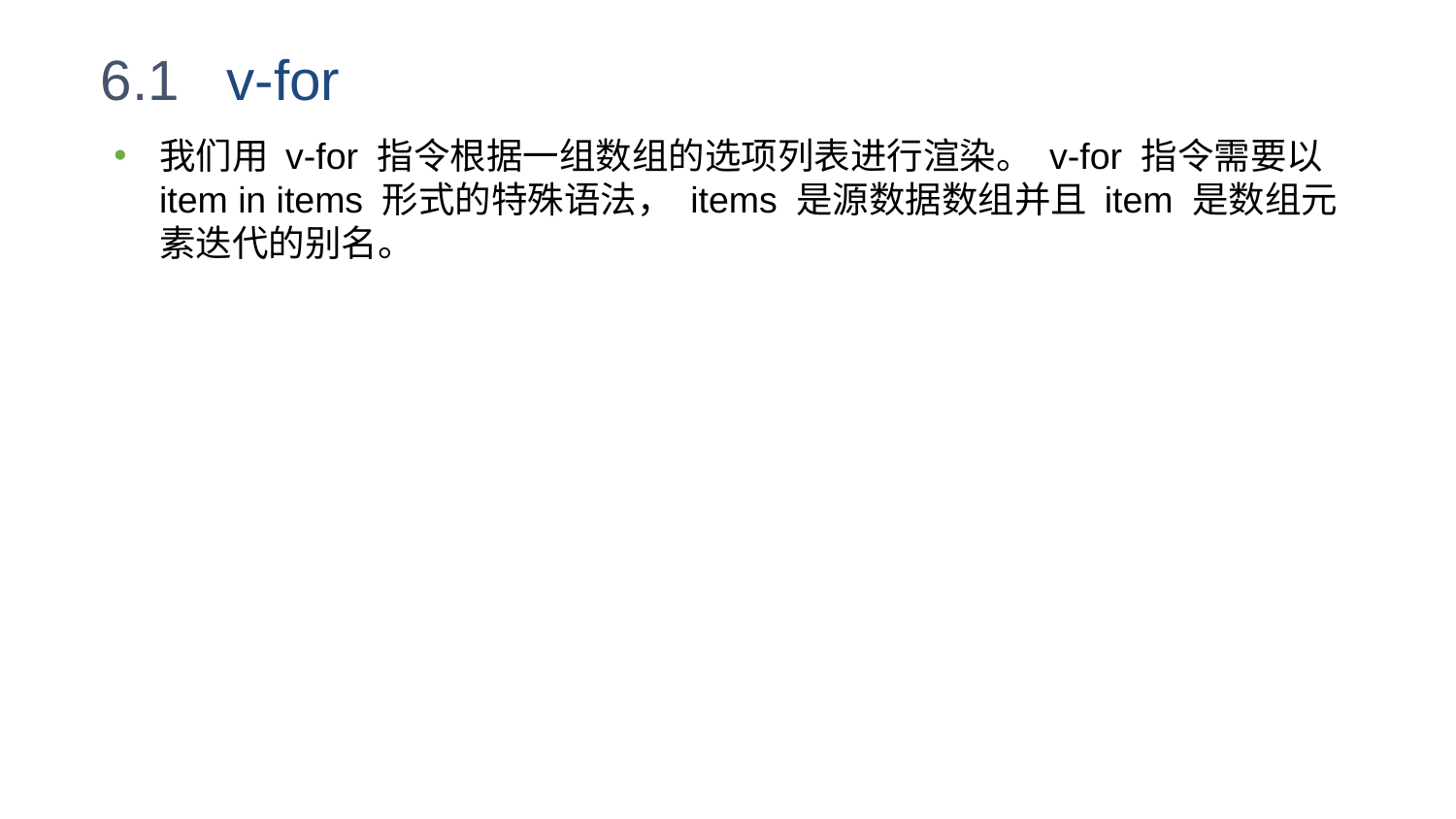

6.1   v-for
我们用 v-for 指令根据一组数组的选项列表进行渲染。 v-for 指令需要以 item in items 形式的特殊语法， items 是源数据数组并且 item 是数组元素迭代的别名。